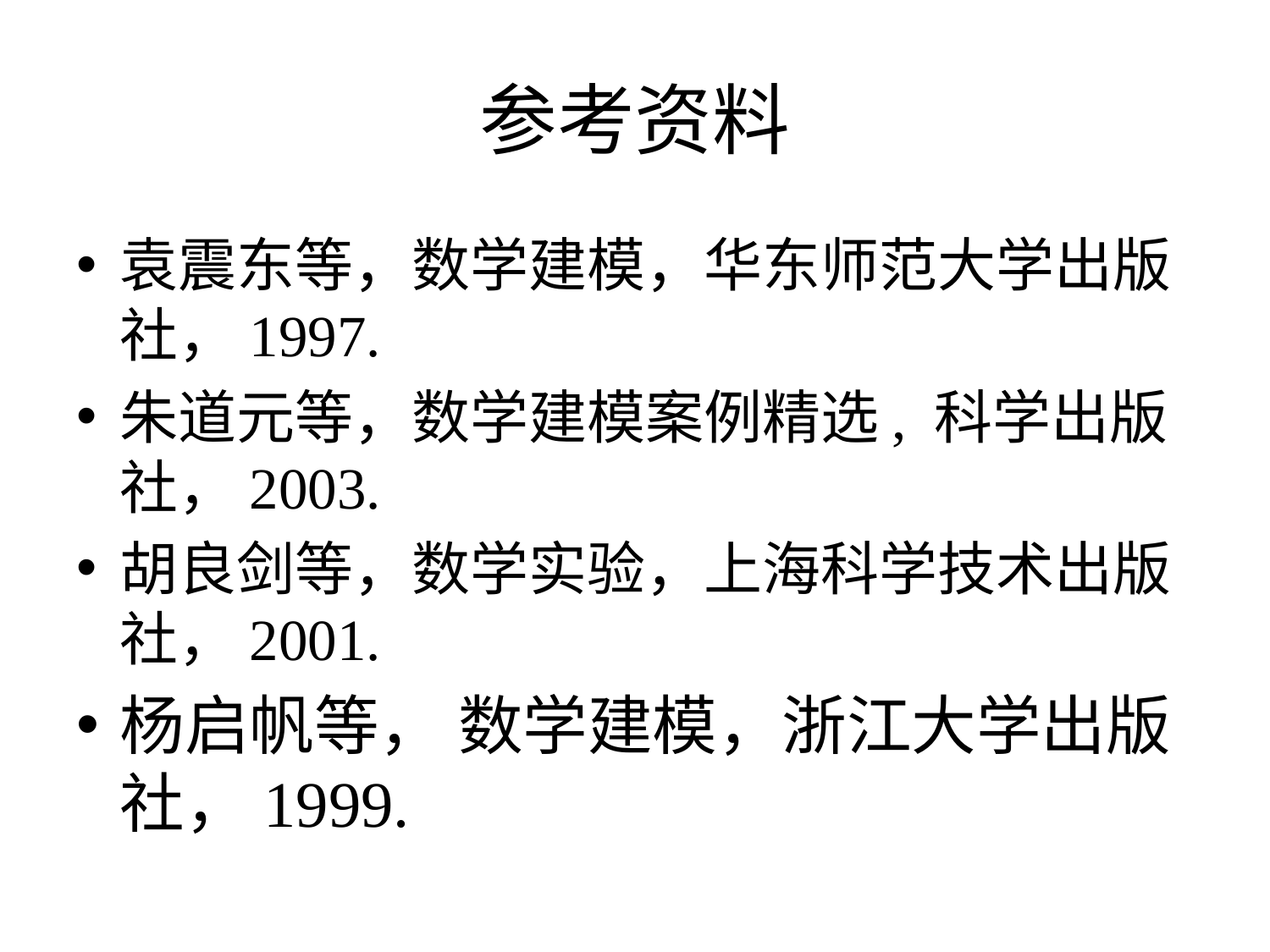

# 参考资料
袁震东等，数学建模，华东师范大学出版社，1997.
朱道元等，数学建模案例精选, 科学出版社，2003.
胡良剑等，数学实验，上海科学技术出版社，2001.
杨启帆等， 数学建模，浙江大学出版社，1999.